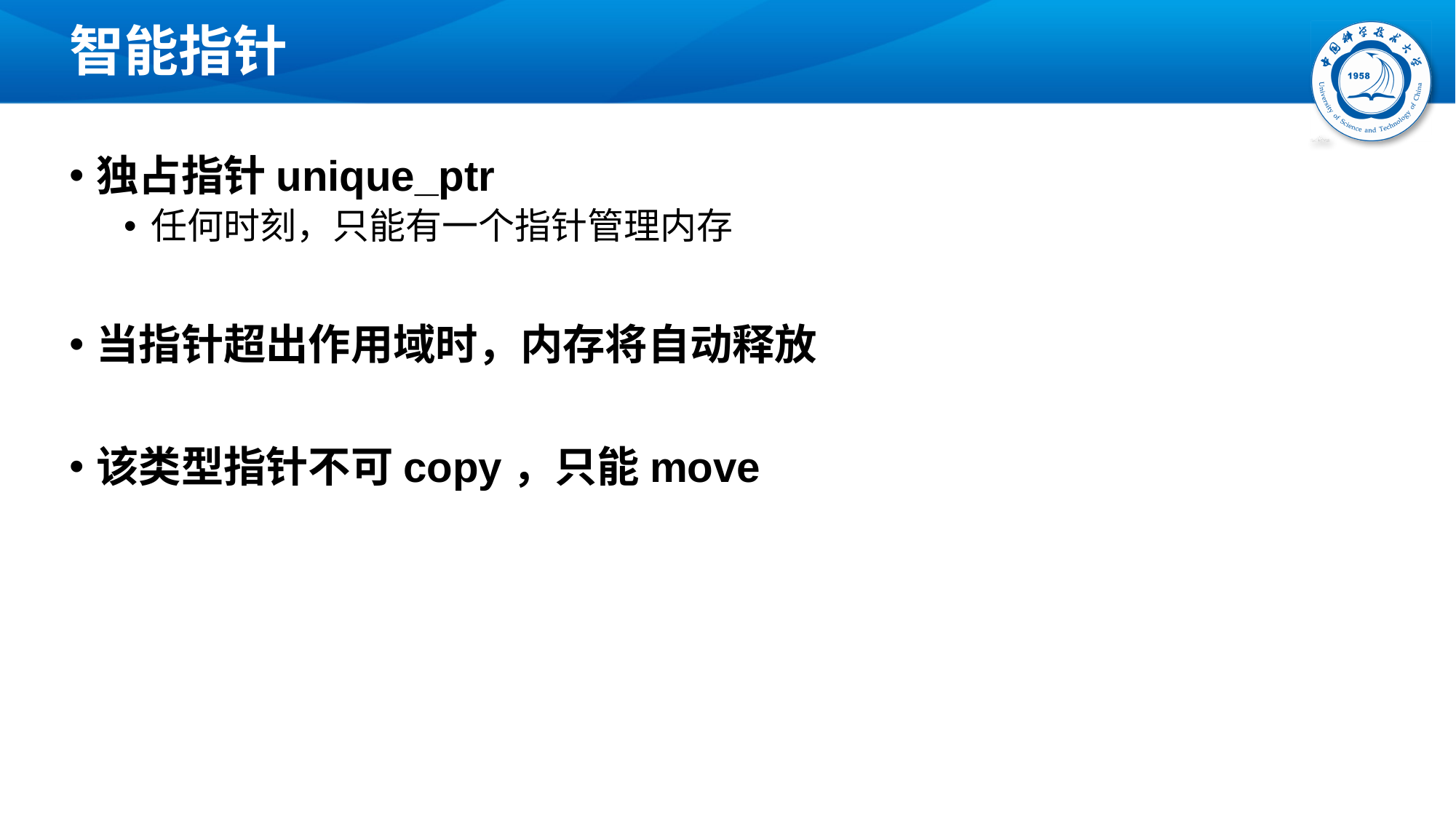

# 智能指针
独占指针unique_ptr
任何时刻，只能有一个指针管理内存

当指针超出作用域时，内存将自动释放

该类型指针不可copy，只能move